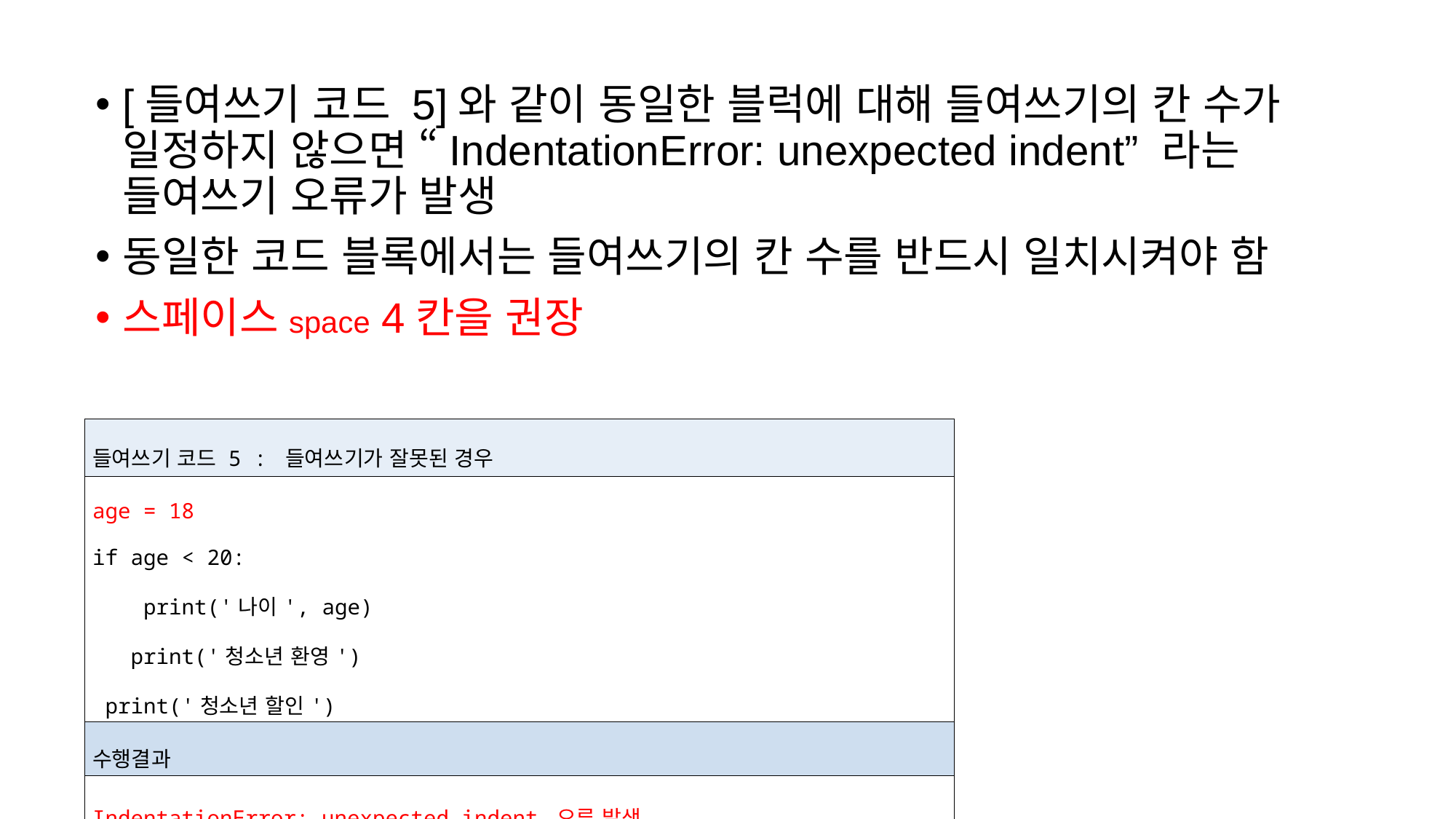

[들여쓰기 코드 5]와 같이 동일한 블럭에 대해 들여쓰기의 칸 수가 일정하지 않으면 “IndentationError: unexpected indent” 라는 들여쓰기 오류가 발생
동일한 코드 블록에서는 들여쓰기의 칸 수를 반드시 일치시켜야 함
스페이스space 4칸을 권장

| 들여쓰기 코드 5 : 들여쓰기가 잘못된 경우 |
| --- |
| age = 18 if age < 20: print('나이', age) print('청소년 환영') print('청소년 할인') |
| 수행결과 |
| IndentationError: unexpected indent 오류 발생 |